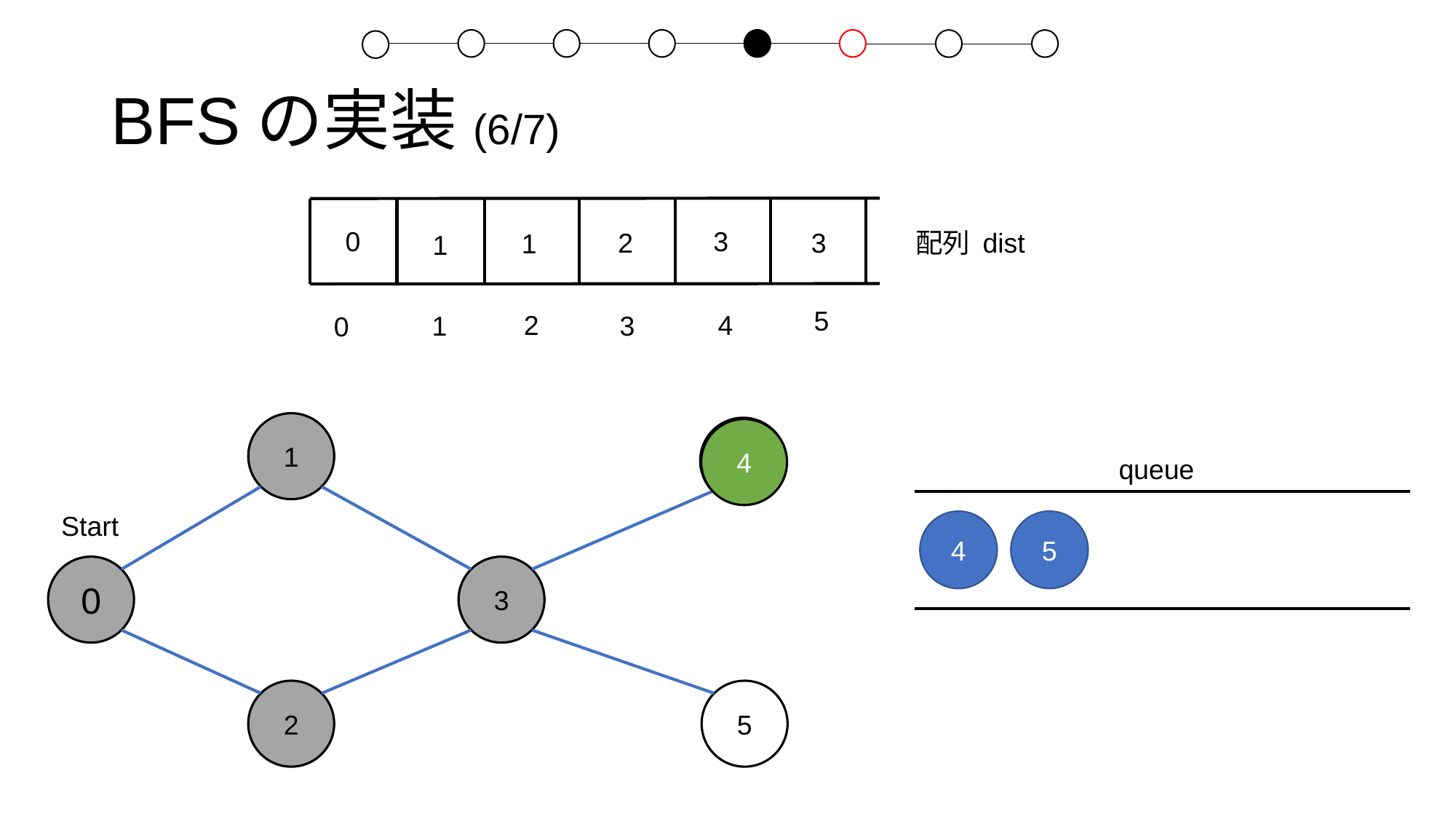

# BFSの実装(6/7)
0
3
3
2
1
-1
1
配列 dist
5
2
4
1
3
0
1
4
4
queue
Start
4
5
0
3
2
5